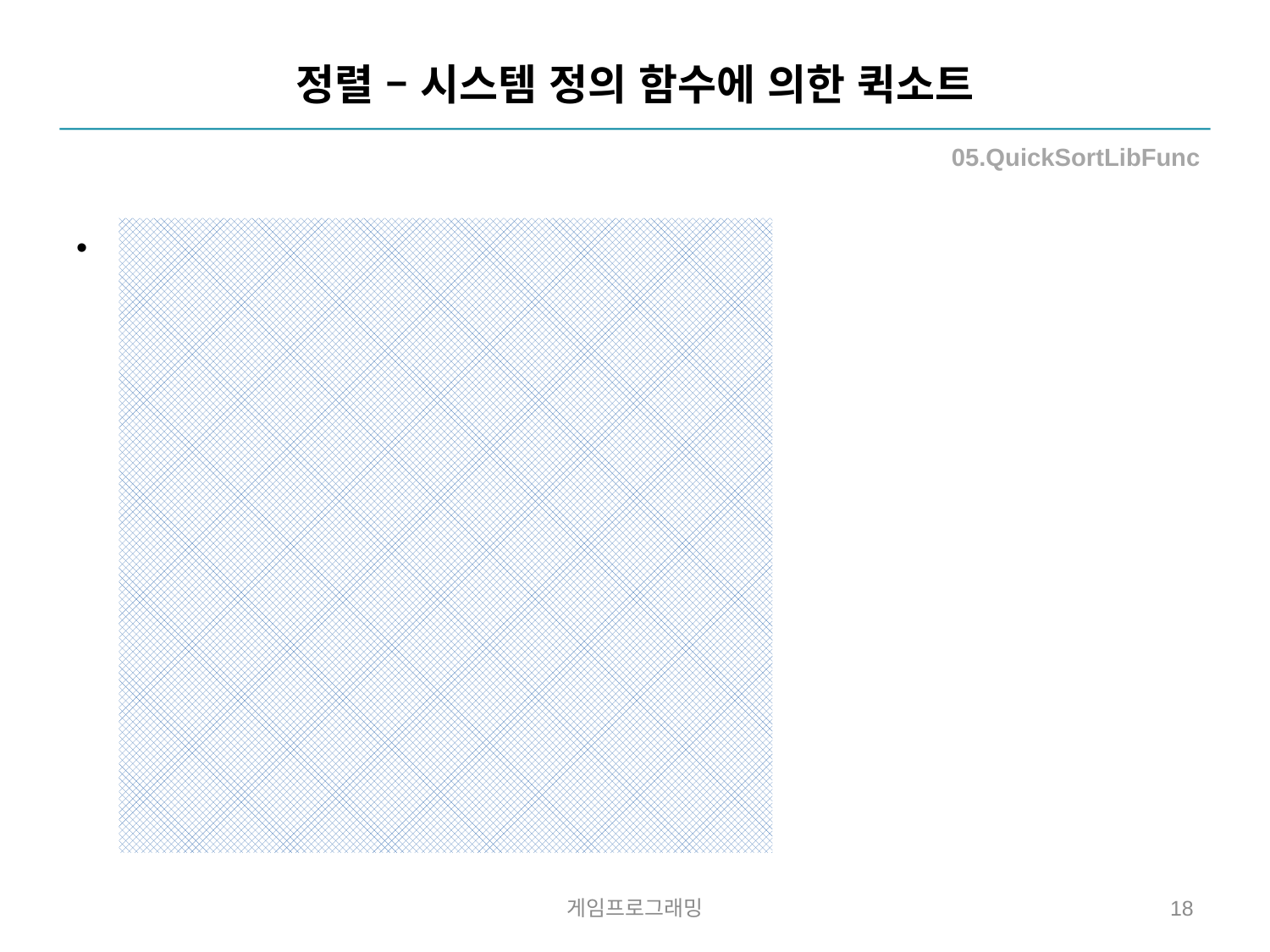

# 정렬 – 시스템 정의 함수에 의한 퀵소트
05.QuickSortLibFunc
Library 함수인 qsort를 사용해 보세요.

#include "stdafx.h“
#include <stdlib.h>
#include <time.h>

static void print(const int* list, int n);

static int compare(const void* p, const void* q) {
  const int* ip = (const int*) p;
  const int* iq = (const int*) q;
  return *ip - *iq;
}

int _tmain(int argc, _TCHAR* argv[])
{
  int* list;  int n=10;

  srand( (unsigned)time( NULL ) );
  list = (int *)malloc(sizeof(int)*n);
  for (int i=0; i<n; i++)
    list[i] = rand();
  print(list, n);
  qsort(list, n, sizeof(list[0]), compare);
  print(list, n);
  free(list);
  return 0;
}

게임프로그래밍
18